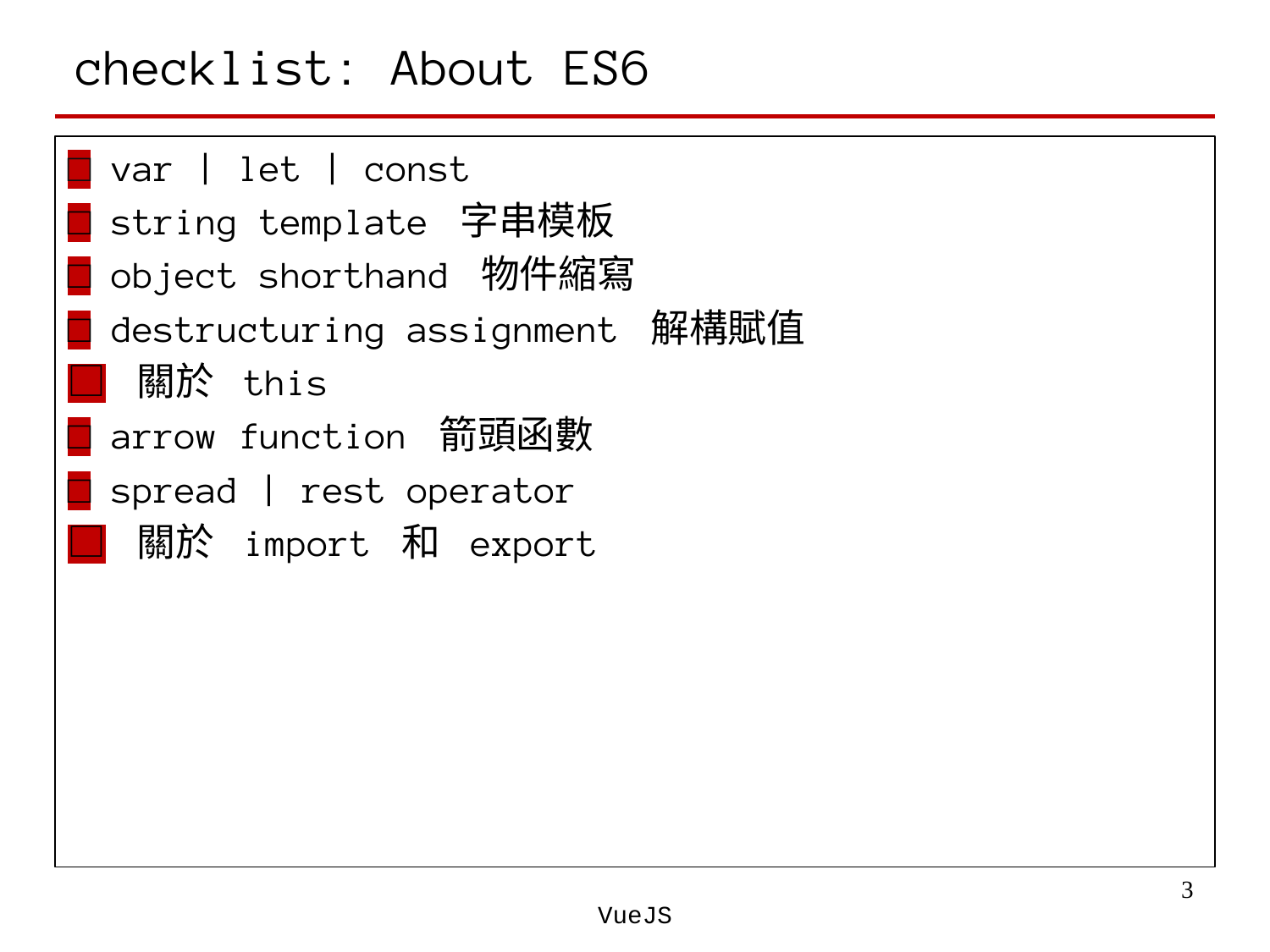

# checklist: About ES6
□ var | let | const
□ string template 字串模板
□ object shorthand 物件縮寫
□ destructuring assignment 解構賦值
□ 關於 this
□ arrow function 箭頭函數
□ spread | rest operator
□ 關於 import 和 export
3
VueJS